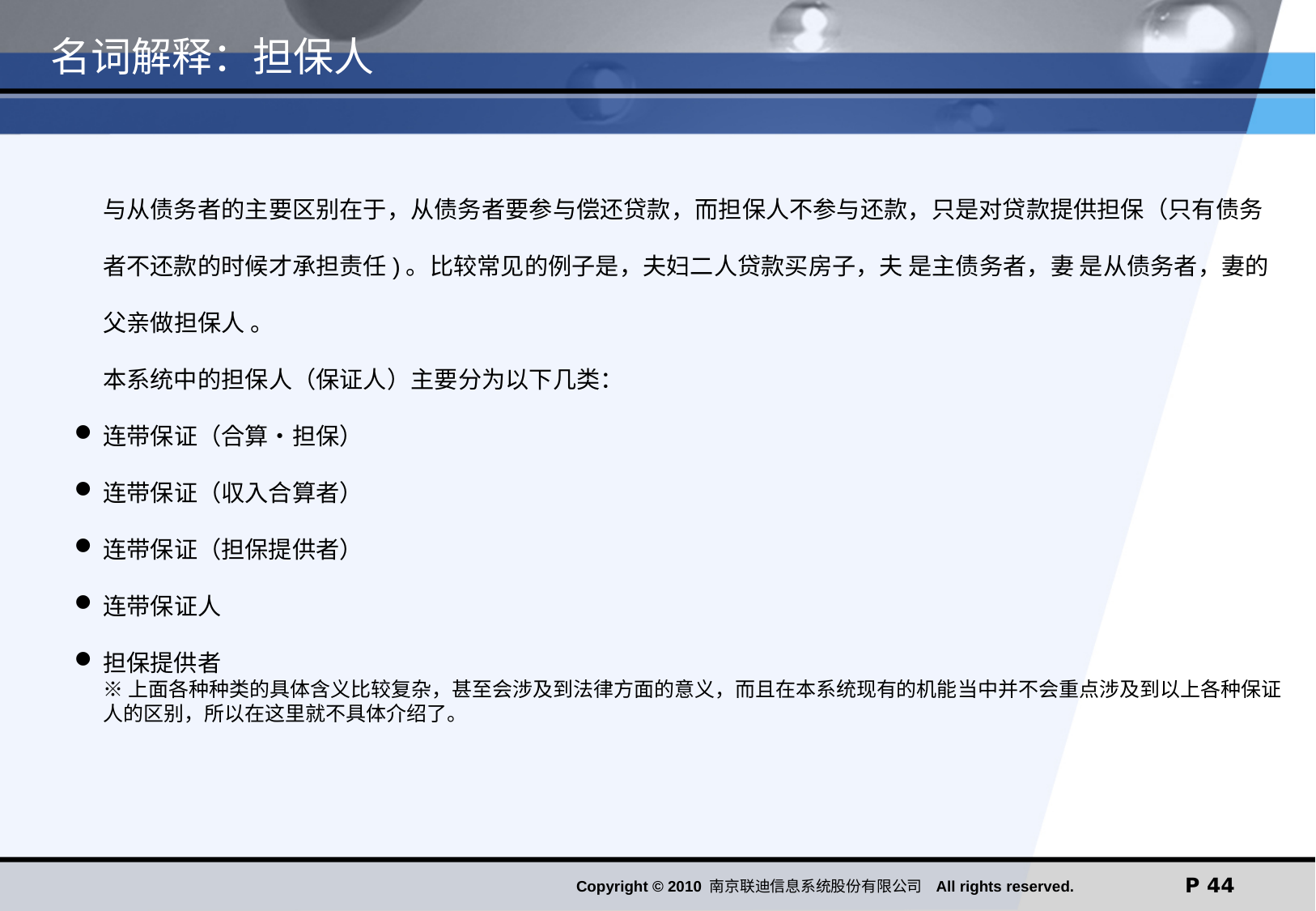

# 名词解释：担保人
与从债务者的主要区别在于，从债务者要参与偿还贷款，而担保人不参与还款，只是对贷款提供担保（只有债务者不还款的时候才承担责任)。比较常见的例子是，夫妇二人贷款买房子，夫 是主债务者，妻 是从债务者，妻的父亲做担保人 。
本系统中的担保人（保证人）主要分为以下几类：
连带保证（合算・担保）
连带保证（収入合算者）
连带保证（担保提供者）
连带保证人
担保提供者
※上面各种种类的具体含义比较复杂，甚至会涉及到法律方面的意义，而且在本系统现有的机能当中并不会重点涉及到以上各种保证人的区别，所以在这里就不具体介绍了。